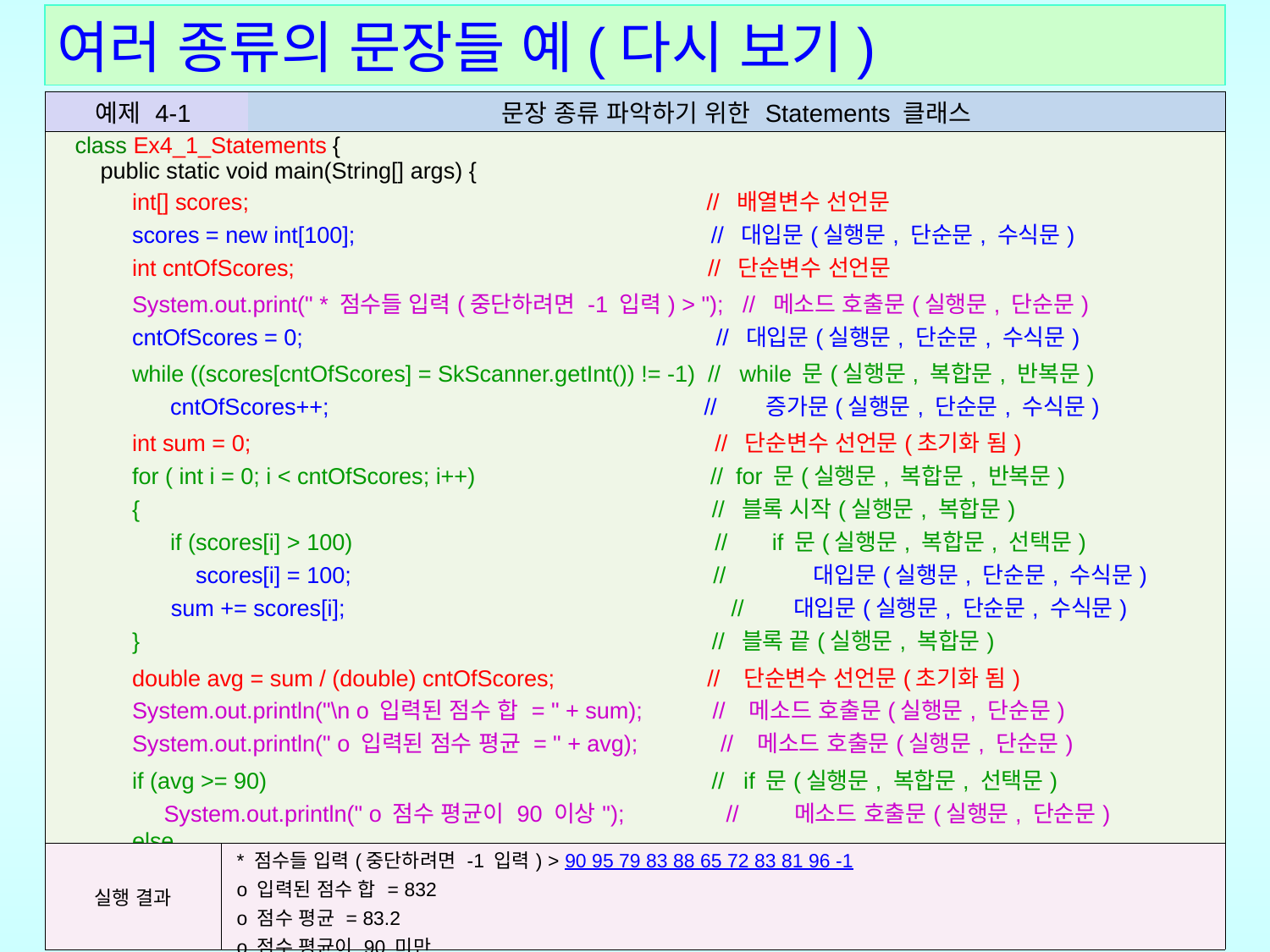

여러 종류의 문장들 예(다시 보기)
| 예제 4-1 | \* 점수들 입력(중단하려면 -1 입력) > 90 95 79 83 88 65 72 83 81 96 -1 o 입력된 점수 합 = 832 o 점수 평균 = 83.2 o 점수 평균이 90 미만 | 문장 종류 파악하기 위한 Statements 클래스 |
| --- | --- | --- |
| class Ex4\_1\_Statements { public static void main(String[] args) { int[] scores; // 배열변수 선언문 scores = new int[100]; // 대입문(실행문, 단순문, 수식문) int cntOfScores; // 단순변수 선언문 System.out.print(" \* 점수들 입력(중단하려면 -1 입력) > "); // 메소드 호출문(실행문, 단순문) cntOfScores = 0; // 대입문(실행문, 단순문, 수식문) while ((scores[cntOfScores] = SkScanner.getInt()) != -1) // while 문(실행문, 복합문, 반복문) cntOfScores++; // 증가문(실행문, 단순문, 수식문) int sum = 0; // 단순변수 선언문(초기화 됨) for ( int i = 0; i < cntOfScores; i++) // for 문(실행문, 복합문, 반복문) { // 블록 시작(실행문, 복합문) if (scores[i] > 100) // if 문(실행문, 복합문, 선택문) scores[i] = 100; // 대입문(실행문, 단순문, 수식문) sum += scores[i]; // 대입문(실행문, 단순문, 수식문) } // 블록 끝(실행문, 복합문) double avg = sum / (double) cntOfScores; // 단순변수 선언문(초기화 됨) System.out.println("\n o 입력된 점수 합 = " + sum); // 메소드 호출문(실행문, 단순문) System.out.println(" o 입력된 점수 평균 = " + avg); // 메소드 호출문(실행문, 단순문) if (avg >= 90) // if 문(실행문, 복합문, 선택문) System.out.println(" o 점수 평균이 90 이상"); // 메소드 호출문(실행문, 단순문) else System.out.println(" o 점수 평균이 90 미만"); // 메소드 호출문(실행문, 단순문) } } | \* 점수들 입력(중단하려면 -1 입력) > 90 95 79 83 88 65 72 83 81 96 -1 o 입력된 점수 합 = 832 o 점수 평균 = 83.2 o 점수 평균이 90 미만 | \* 점수들 입력(중단하려면 -1 입력) > 90 95 79 83 88 65 72 83 81 96 -1 o 입력된 점수 합 = 832 o 점수 평균 = 83.2 o 점수 평균이 90 미만 |
| 실행 결과 | \* 점수들 입력(중단하려면 -1 입력) > 90 95 79 83 88 65 72 83 81 96 -1 o 입력된 점수 합 = 832 o 점수 평균 = 83.2 o 점수 평균이 90 미만 | \* 점수들 입력(중단하려면 -1 입력) > 90 95 79 83 88 65 72 83 81 96 -1 o 입력된 점수 합 = 832 o 점수 평균 = 83.2 o 점수 평균이 90 미만 |